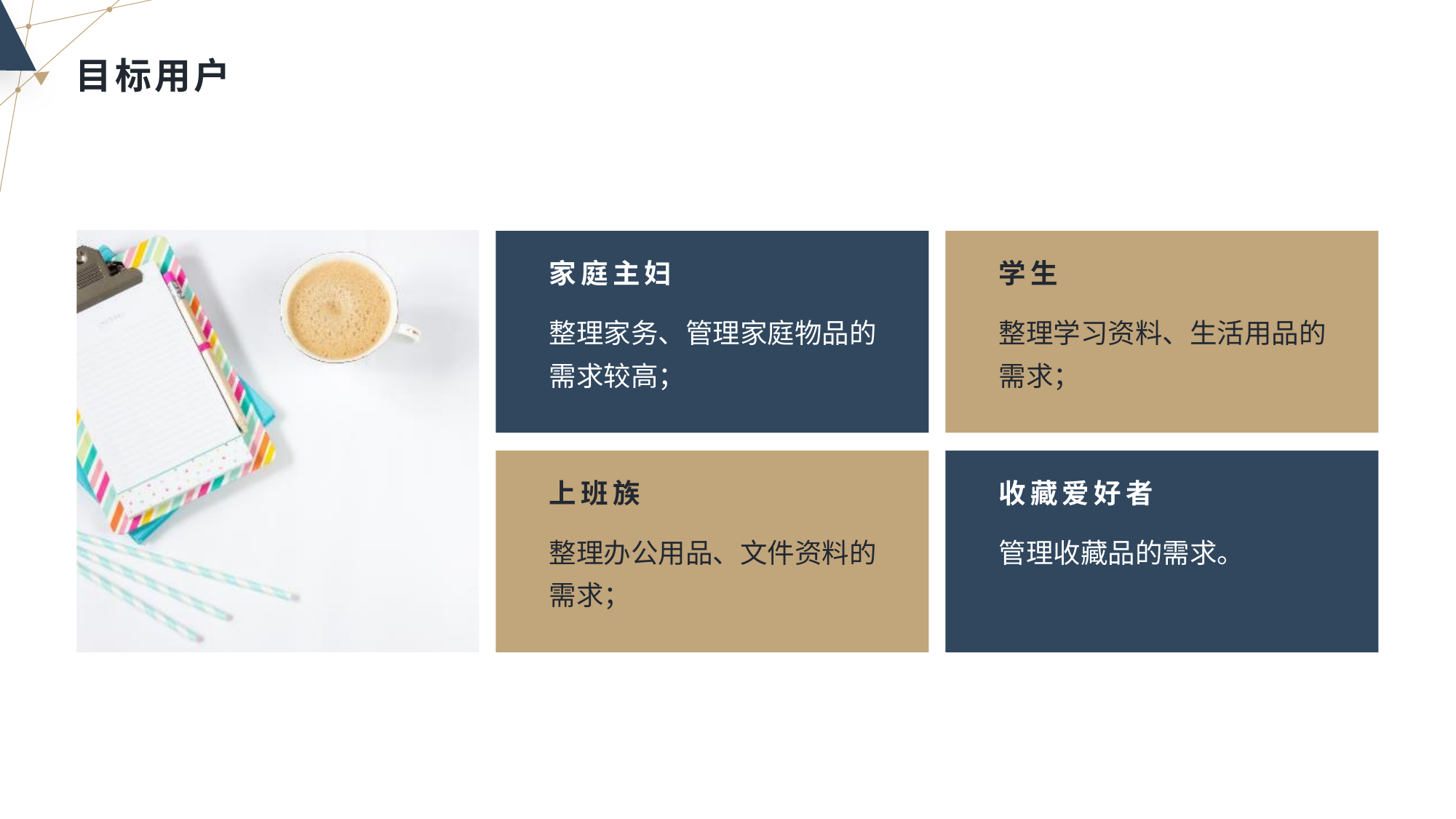

# 目标用户

家庭主妇
整理家务、管理家庭物品的需求较高；
学生
整理学习资料、生活用品的需求；

上班族
整理办公用品、文件资料的需求；
收藏爱好者
管理收藏品的需求。